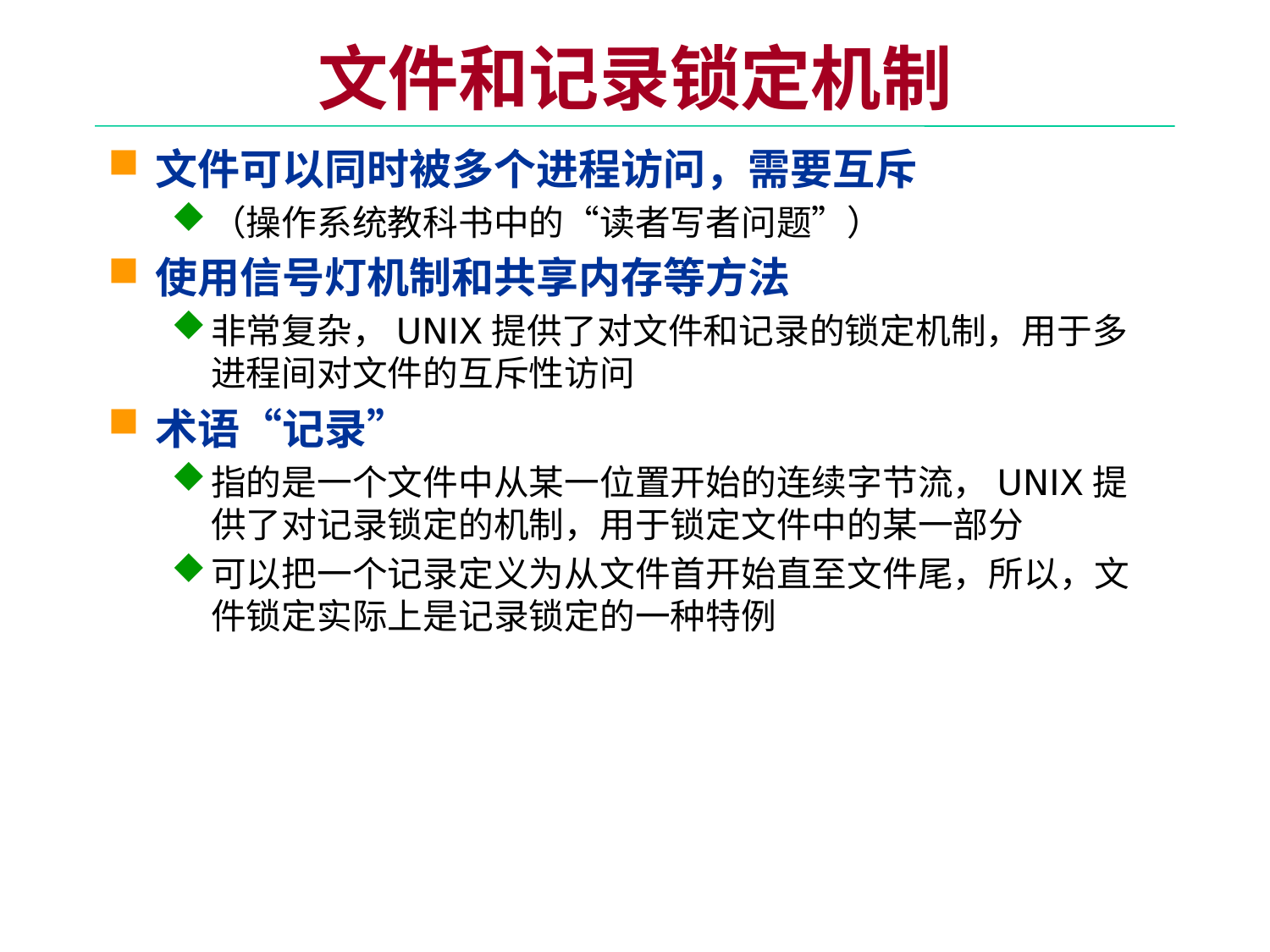

# 文件和记录锁定机制
文件可以同时被多个进程访问，需要互斥
（操作系统教科书中的“读者写者问题”）
使用信号灯机制和共享内存等方法
非常复杂，UNIX提供了对文件和记录的锁定机制，用于多进程间对文件的互斥性访问
术语“记录”
指的是一个文件中从某一位置开始的连续字节流，UNIX提供了对记录锁定的机制，用于锁定文件中的某一部分
可以把一个记录定义为从文件首开始直至文件尾，所以，文件锁定实际上是记录锁定的一种特例